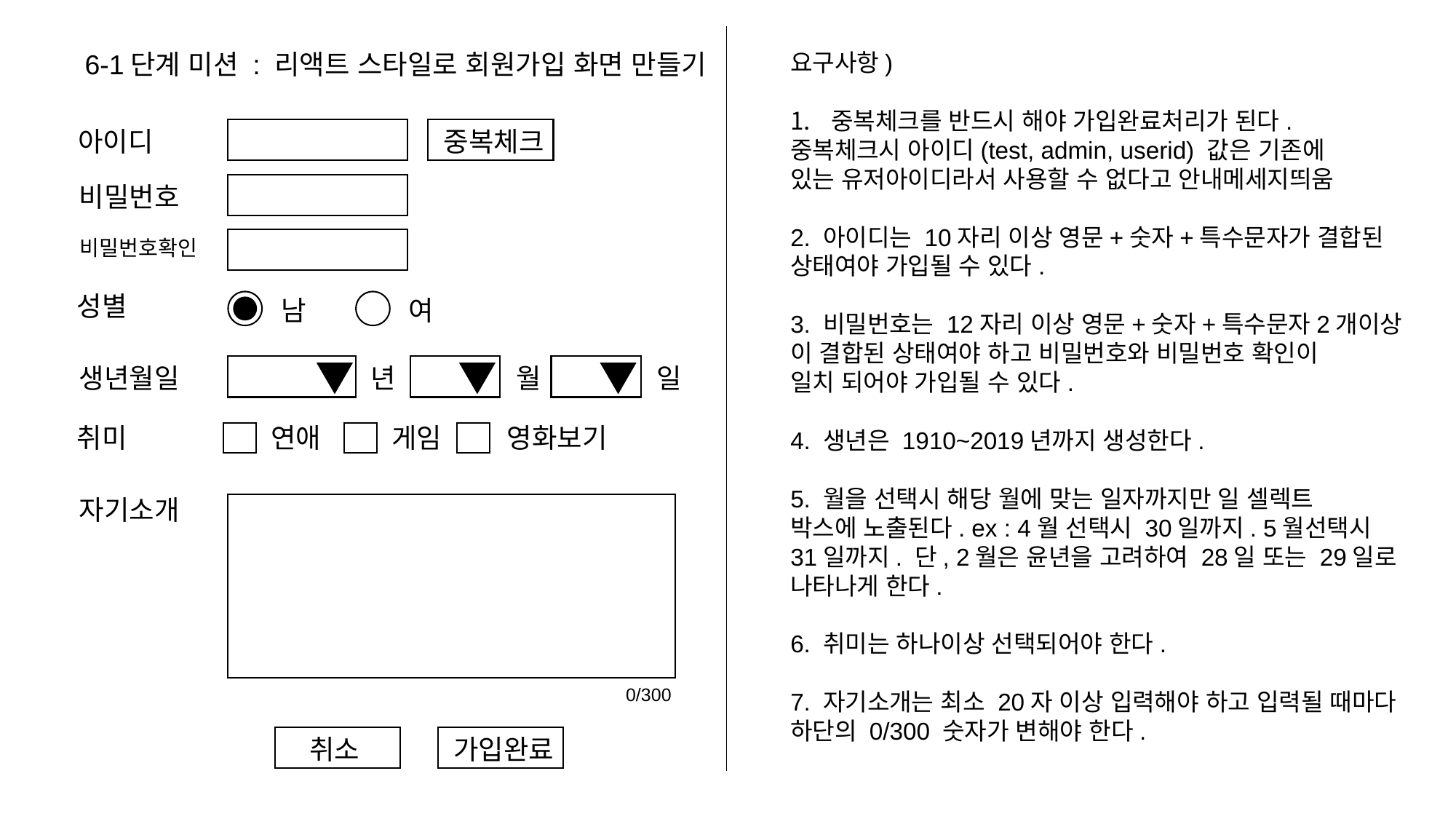

6-1단계 미션 : 리액트 스타일로 회원가입 화면 만들기
요구사항)

중복체크를 반드시 해야 가입완료처리가 된다.
중복체크시 아이디(test, admin, userid) 값은 기존에
있는 유저아이디라서 사용할 수 없다고 안내메세지띄움

2. 아이디는 10자리 이상 영문+숫자+특수문자가 결합된
상태여야 가입될 수 있다.

3. 비밀번호는 12자리 이상 영문+숫자+특수문자2개이상
이 결합된 상태여야 하고 비밀번호와 비밀번호 확인이
일치 되어야 가입될 수 있다.

4. 생년은 1910~2019년까지 생성한다.

5. 월을 선택시 해당 월에 맞는 일자까지만 일 셀렉트
박스에 노출된다. ex : 4월 선택시 30일까지. 5월선택시
31일까지. 단, 2월은 윤년을 고려하여 28일 또는 29일로
나타나게 한다.

6. 취미는 하나이상 선택되어야 한다.

7. 자기소개는 최소 20자 이상 입력해야 하고 입력될 때마다
하단의 0/300 숫자가 변해야 한다.
아이디

중복체크
비밀번호

비밀번호확인

성별
남
여

생년월일

년

월

일

취미
연애
게임
영화보기

자기소개

0/300

취소

가입완료